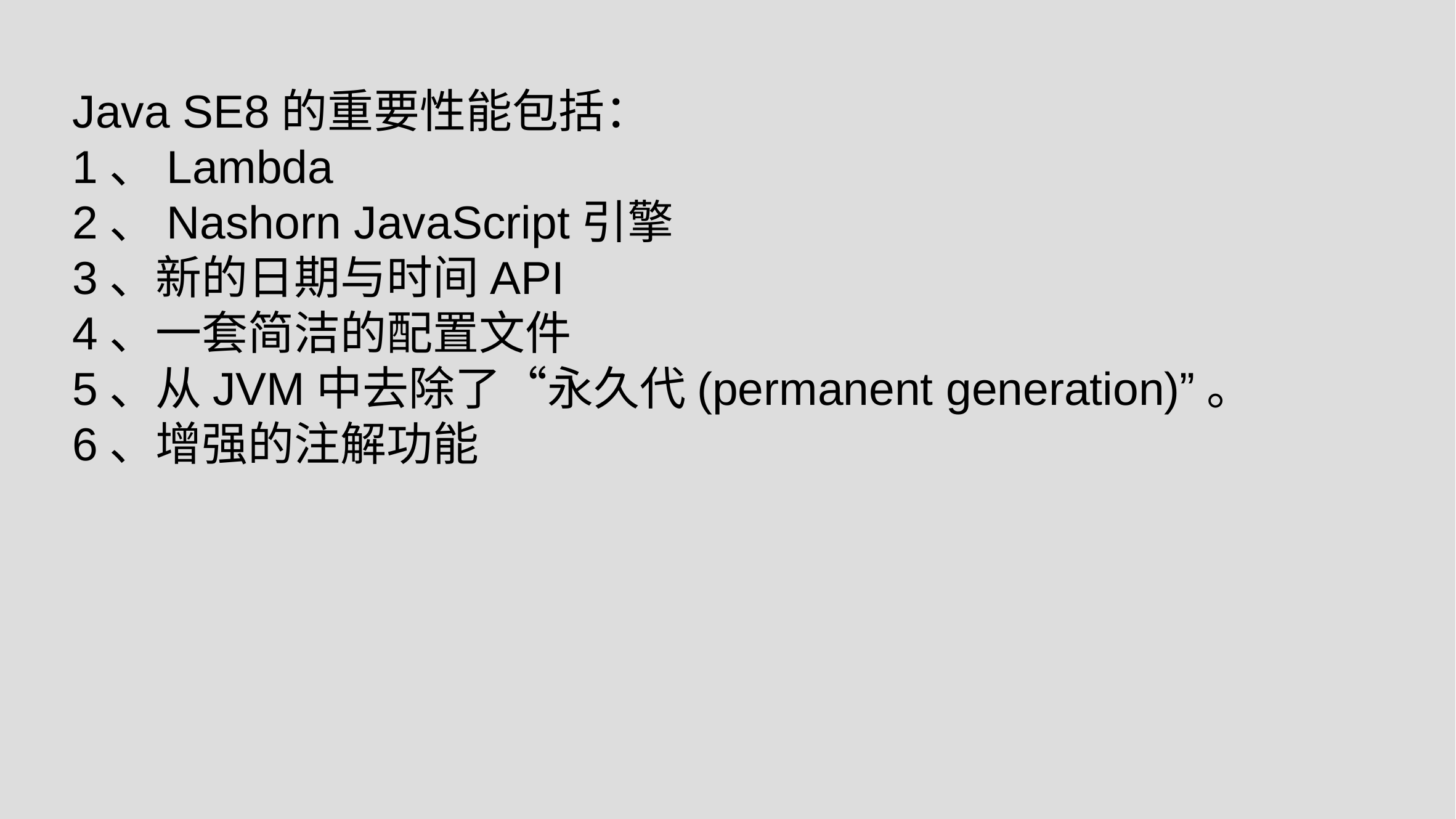

Java SE8的重要性能包括：
1、Lambda
2、Nashorn JavaScript引擎
3、新的日期与时间API
4、一套简洁的配置文件
5、从JVM中去除了“永久代(permanent generation)”。
6、增强的注解功能